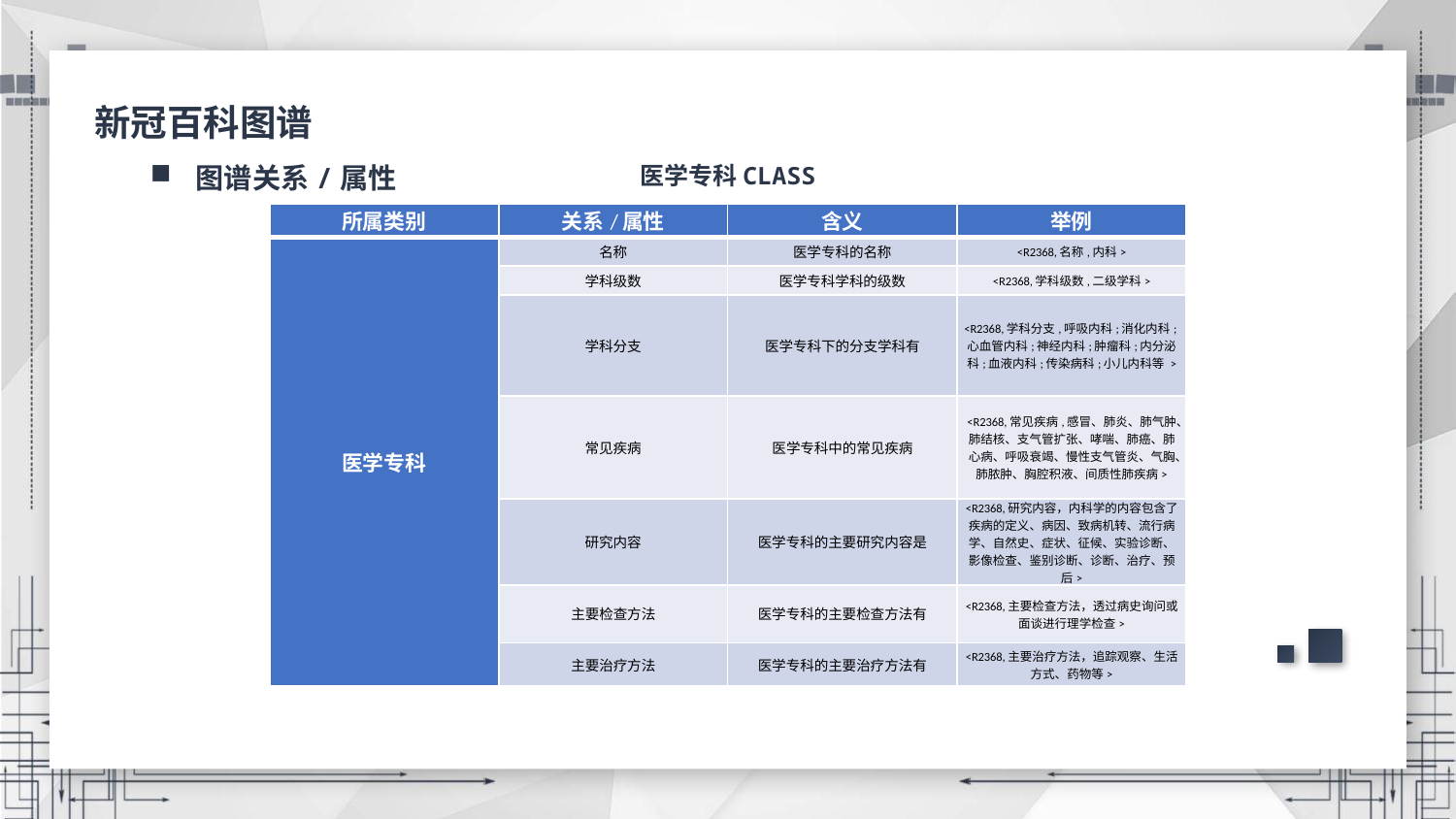

新冠百科图谱
图谱关系/属性
医学专科CLASS
| 所属类别 | 关系/属性 | 含义 | 举例 |
| --- | --- | --- | --- |
| 医学专科 | 名称 | 医学专科的名称 | <R2368,名称,内科> |
|  | 学科级数 | 医学专科学科的级数 | <R2368,学科级数,二级学科> |
|  | 学科分支 | 医学专科下的分支学科有 | <R2368,学科分支,呼吸内科;消化内科;心血管内科;神经内科;肿瘤科;内分泌科;血液内科;传染病科;小儿内科等 > |
|  | 常见疾病 | 医学专科中的常见疾病 | <R2368,常见疾病,感冒、肺炎、肺气肿、肺结核、支气管扩张、哮喘、肺癌、肺心病、呼吸衰竭、慢性支气管炎、气胸、肺脓肿、胸腔积液、间质性肺疾病> |
|  | 研究内容 | 医学专科的主要研究内容是 | <R2368,研究内容，内科学的内容包含了疾病的定义、病因、致病机转、流行病学、自然史、症状、征候、实验诊断、影像检查、鉴别诊断、诊断、治疗、预后> |
|  | 主要检查方法 | 医学专科的主要检查方法有 | <R2368,主要检查方法，透过病史询问或面谈进行理学检查> |
|  | 主要治疗方法 | 医学专科的主要治疗方法有 | <R2368,主要治疗方法，追踪观察、生活方式、药物等> |